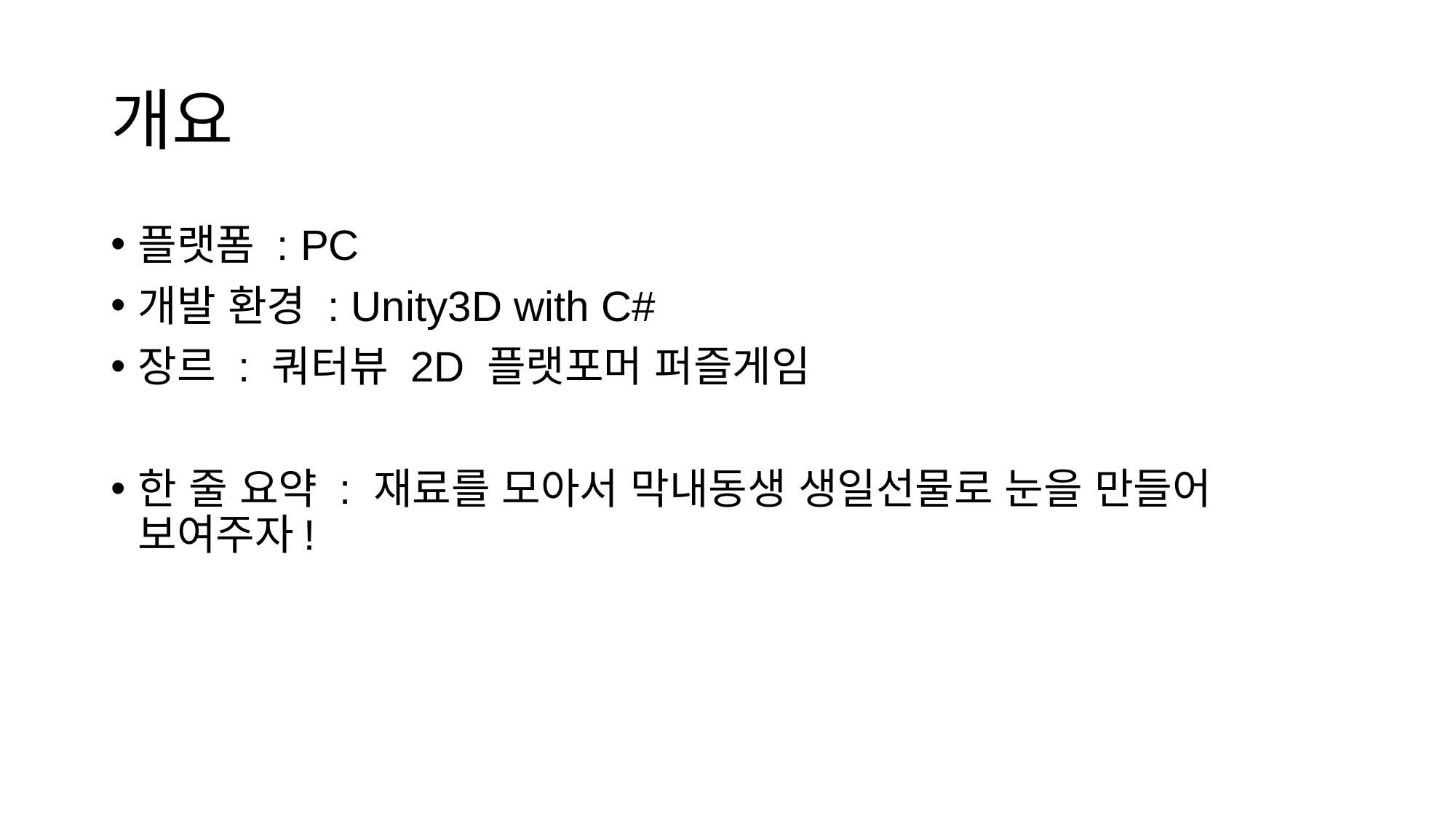

# 개요
플랫폼 : PC
개발 환경 : Unity3D with C#
장르 : 쿼터뷰 2D 플랫포머 퍼즐게임

한 줄 요약 : 재료를 모아서 막내동생 생일선물로 눈을 만들어 보여주자!